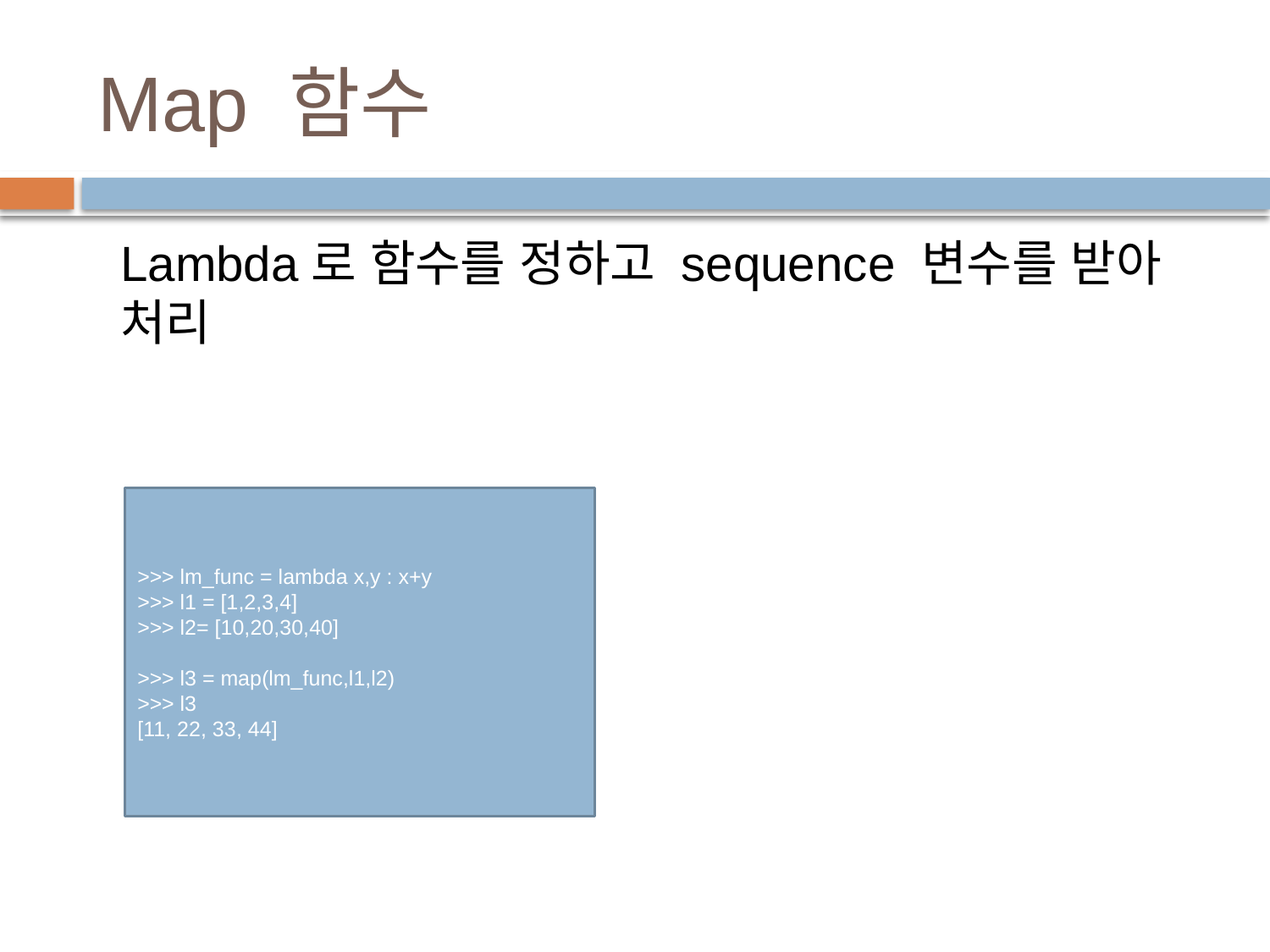

# Map 함수
Lambda로 함수를 정하고 sequence 변수를 받아 처리
>>> lm_func = lambda x,y : x+y
>>> l1 = [1,2,3,4]
>>> l2= [10,20,30,40]

>>> l3 = map(lm_func,l1,l2)
>>> l3
[11, 22, 33, 44]